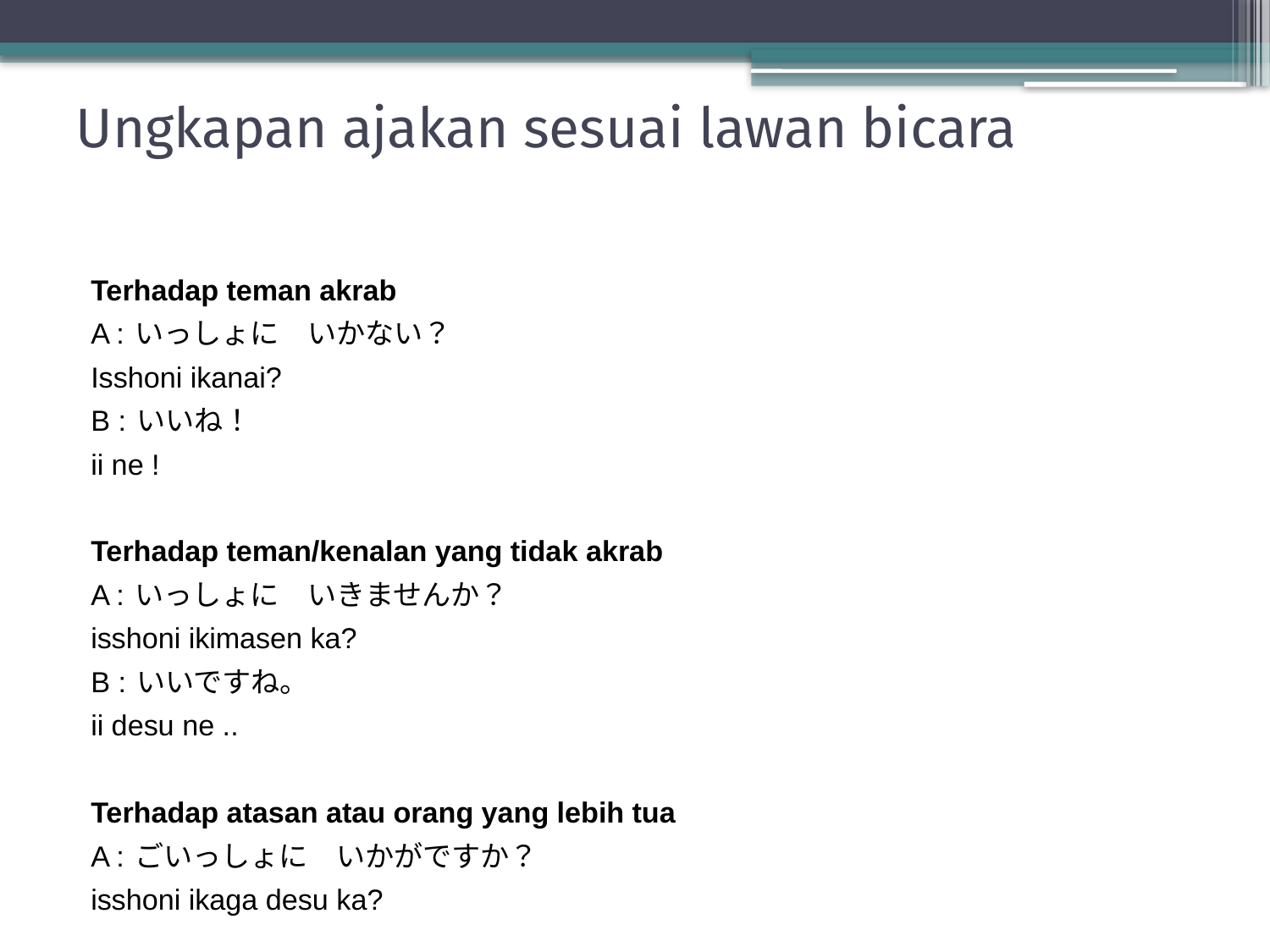

# Ungkapan ajakan sesuai lawan bicara

Terhadap teman akrab
A : いっしょに　いかない？
	Isshoni ikanai?
B : いいね！
	ii ne !

Terhadap teman/kenalan yang tidak akrab
A : いっしょに　いきませんか？
	isshoni ikimasen ka?
B : いいですね。
	ii desu ne ..

Terhadap atasan atau orang yang lebih tua
A : ごいっしょに　いかがですか？
	isshoni ikaga desu ka?